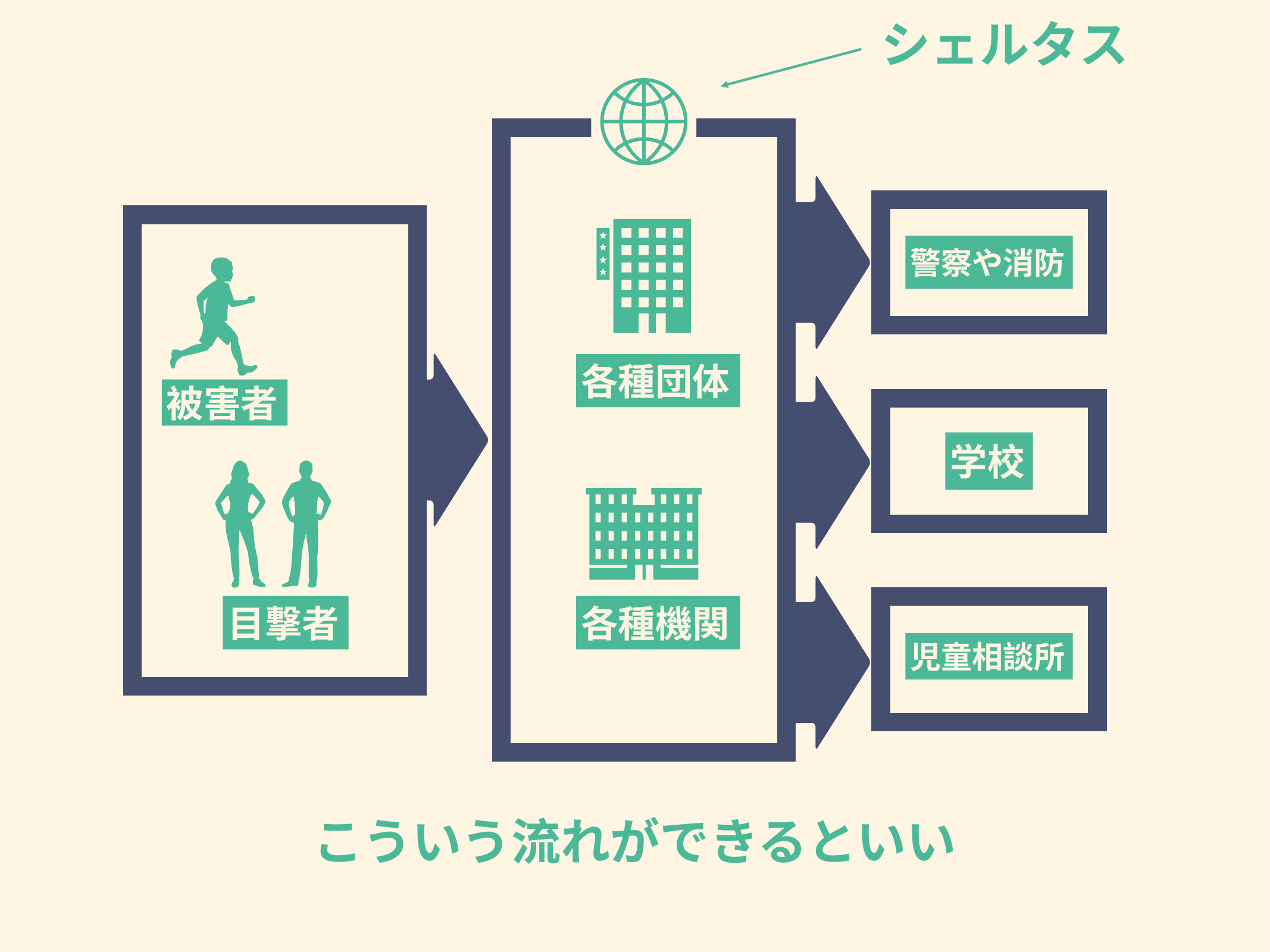

シェルタス

警察や消防

各種団体

被害者

学校

目撃者
各種機関

児童相談所
こういう流れができるといい